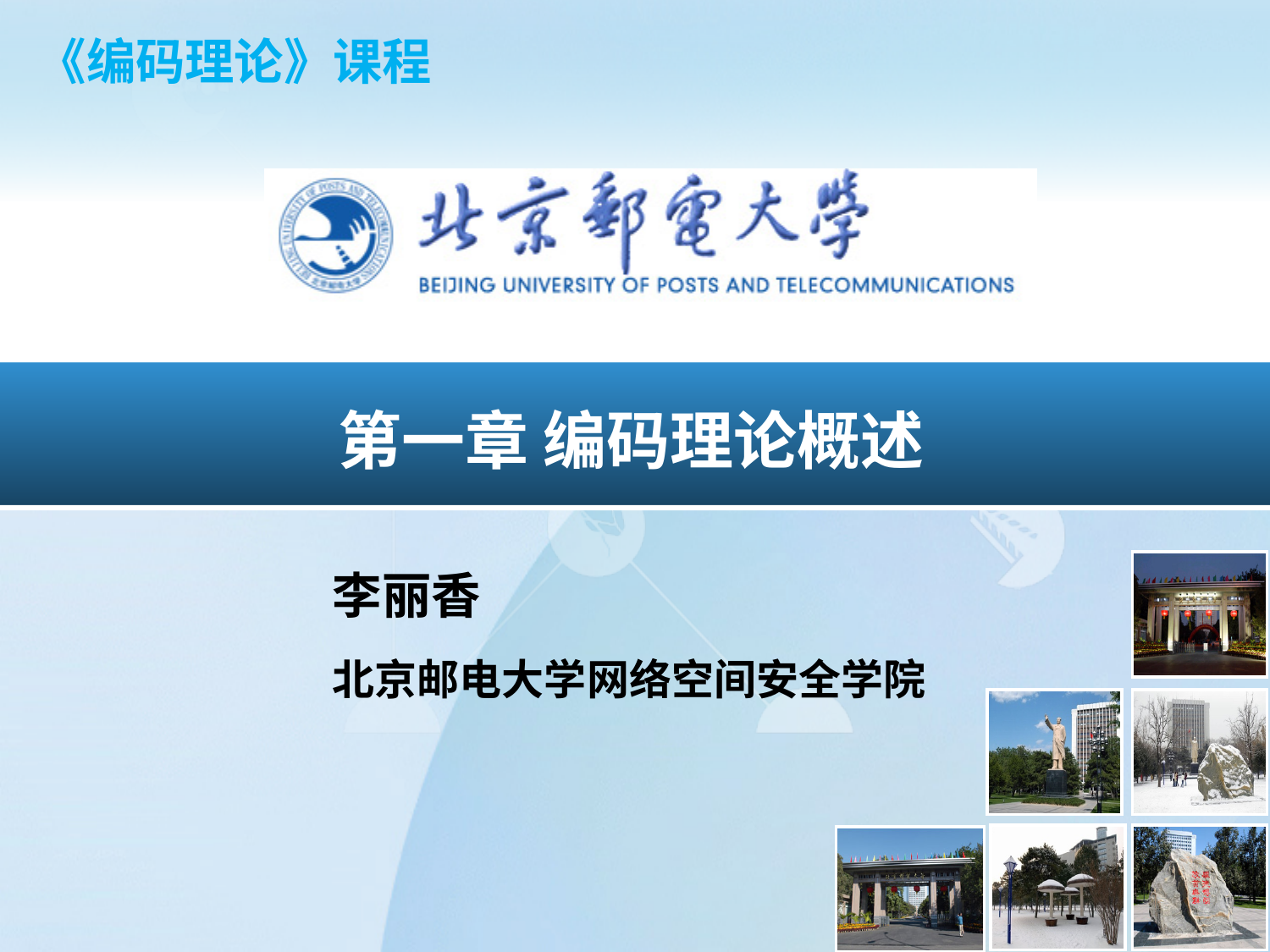

《编码理论》课程
# 第一章 编码理论概述
李丽香
北京邮电大学网络空间安全学院